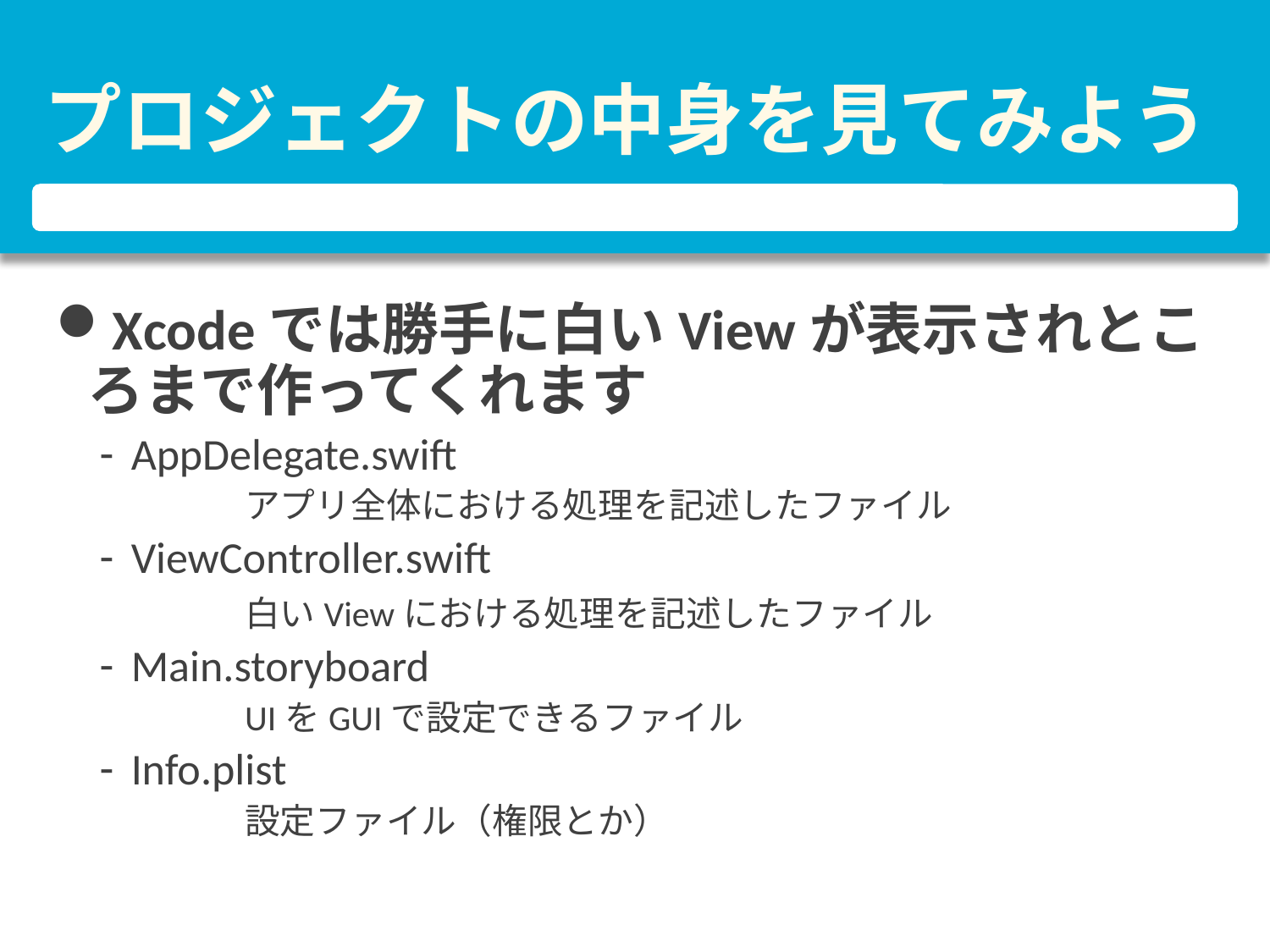

# プロジェクトの中身を見てみよう
Xcodeでは勝手に白いViewが表示されところまで作ってくれます
AppDelegate.swift
	アプリ全体における処理を記述したファイル
ViewController.swift
	白いViewにおける処理を記述したファイル
Main.storyboard
	UIをGUIで設定できるファイル
Info.plist
	設定ファイル（権限とか）